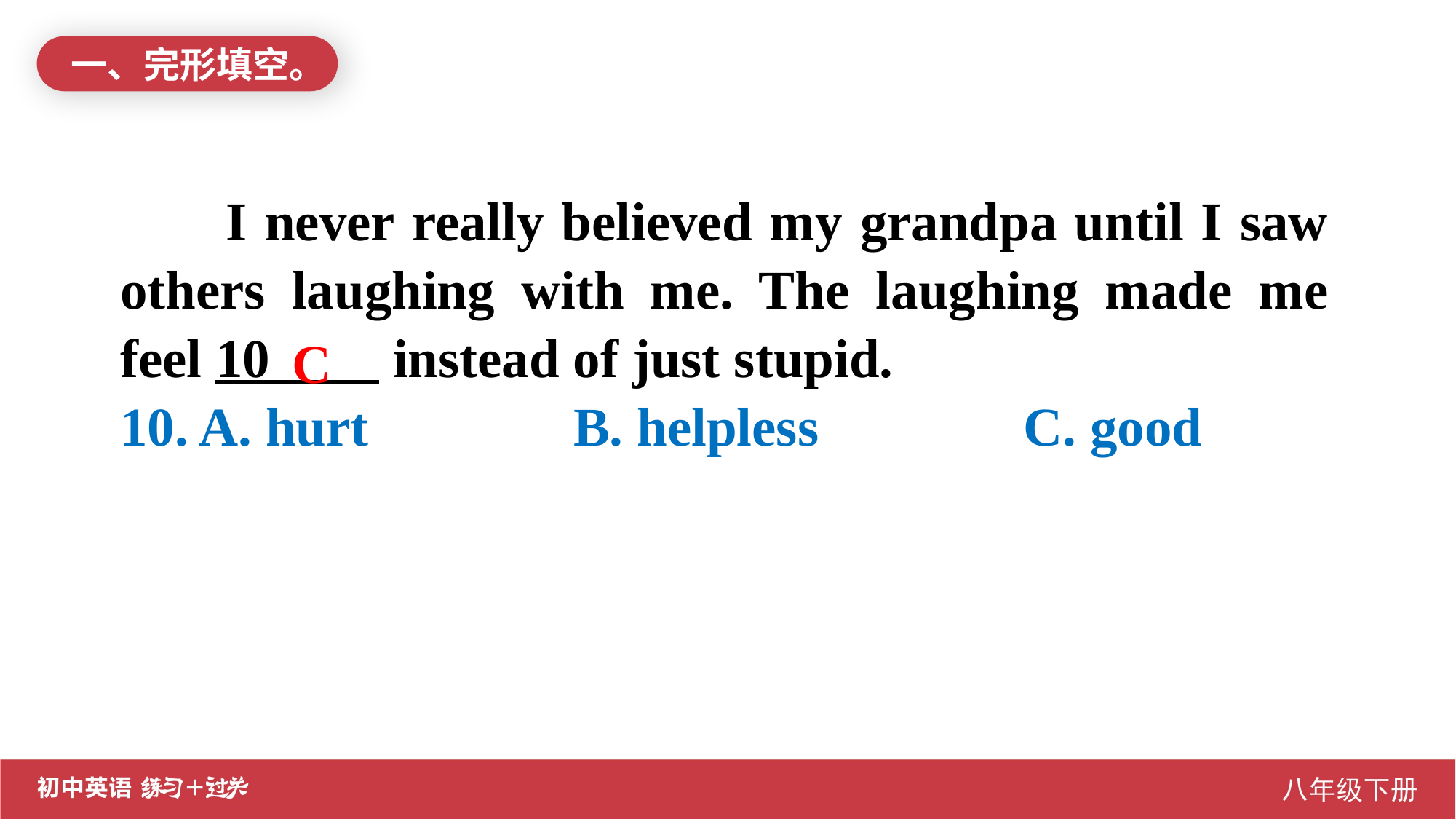

一、完形填空。
      I never really believed my grandpa until I saw others laughing with me. The laughing made me feel 10         instead of just stupid.
10. A. hurt               B. helpless               C. good
C